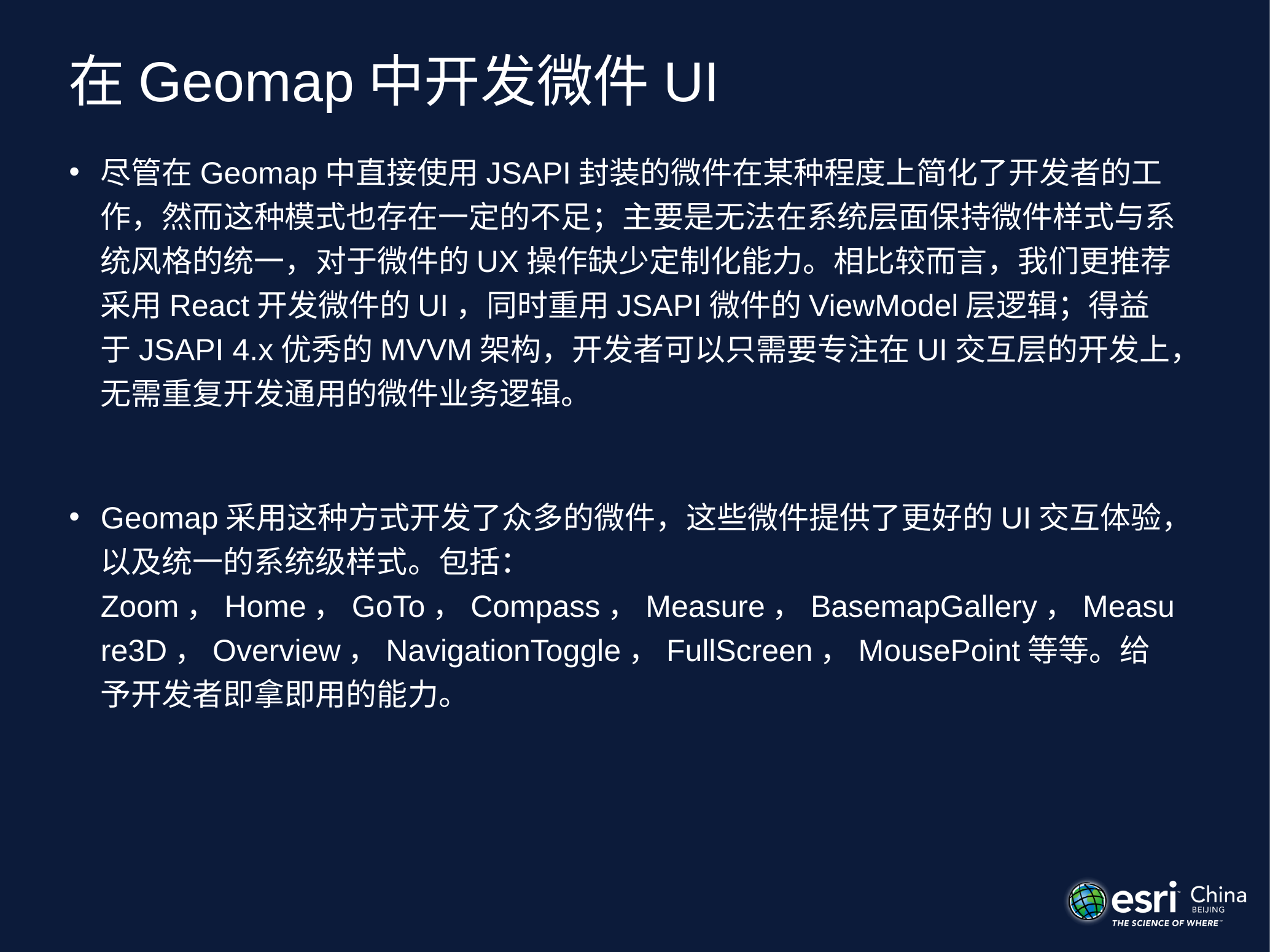

# 在Geomap中开发微件UI
尽管在Geomap中直接使用JSAPI封装的微件在某种程度上简化了开发者的工作，然而这种模式也存在一定的不足；主要是无法在系统层面保持微件样式与系统风格的统一，对于微件的UX操作缺少定制化能力。相比较而言，我们更推荐采用React开发微件的UI，同时重用JSAPI微件的ViewModel层逻辑；得益于JSAPI 4.x优秀的MVVM架构，开发者可以只需要专注在UI交互层的开发上，无需重复开发通用的微件业务逻辑。

Geomap采用这种方式开发了众多的微件，这些微件提供了更好的UI交互体验，以及统一的系统级样式。包括：Zoom，Home，GoTo，Compass，Measure，BasemapGallery，Measure3D，Overview，NavigationToggle，FullScreen，MousePoint等等。给予开发者即拿即用的能力。